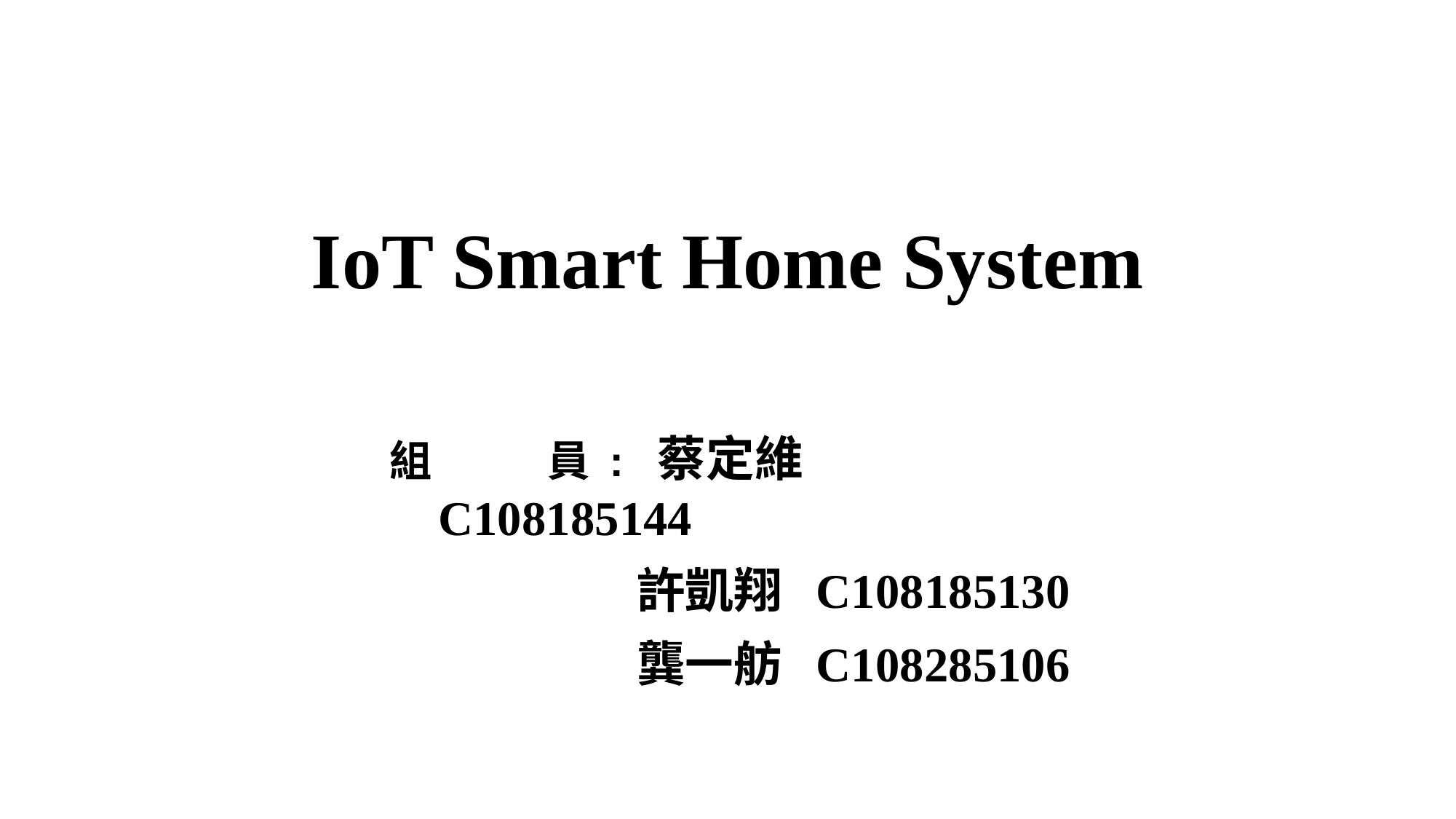

# IoT Smart Home System
組  	員 :  蔡定維  C108185144
		       許凱翔  C108185130
		       龔一舫  C108285106